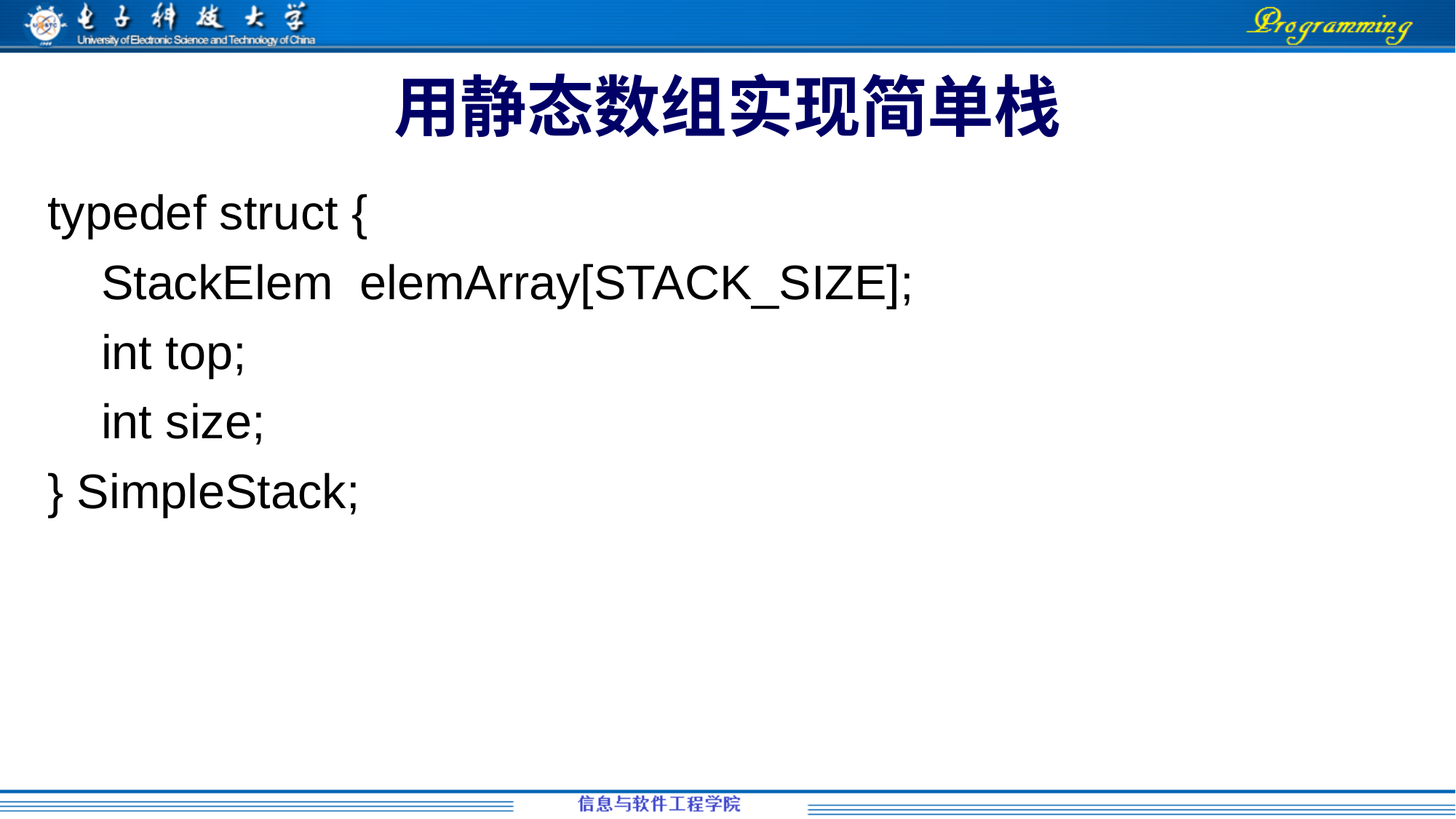

# 用静态数组实现简单栈
typedef struct {
    StackElem  elemArray[STACK_SIZE];
    int top;
    int size;
} SimpleStack;